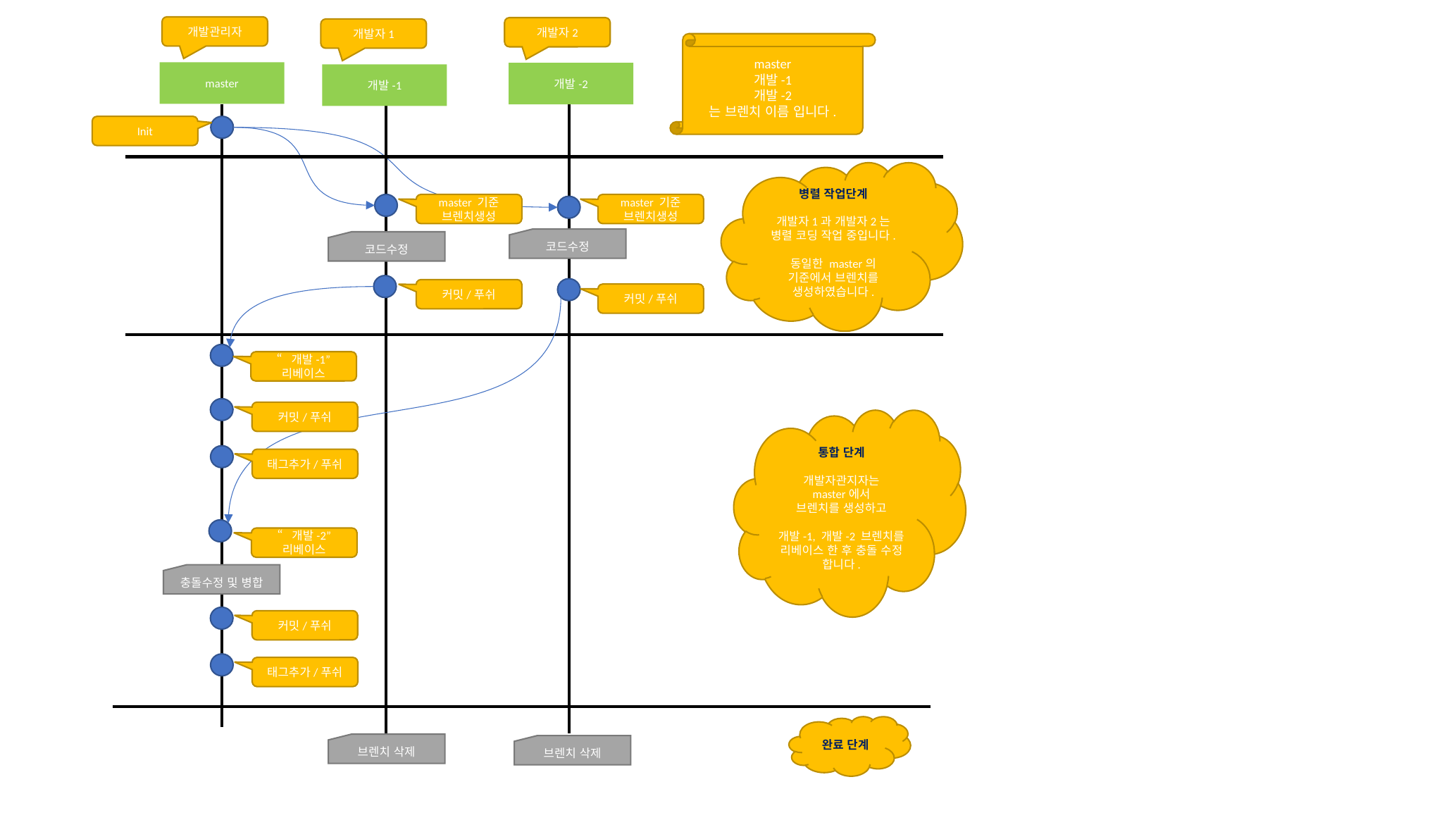

개발관리자
개발자2
개발자1
master
개발-1
개발-2
는 브렌치 이름 입니다.
master
개발-2
개발-1
Init

병렬 작업단계

개발자1과 개발자2는
병렬 코딩 작업 중입니다.

동일한 master의
기준에서 브렌치를 생성하였습니다.

master 기준
브렌치생성
master 기준
브렌치생성

코드수정
코드수정

커밋/푸쉬
커밋/푸쉬

“개발-1”
리베이스

커밋/푸쉬
통합 단계

개발자관지자는
master에서
브렌치를 생성하고

개발-1, 개발-2 브렌치를 리베이스 한 후 충돌 수정 합니다.

태그추가/푸쉬

“개발-2”
리베이스
충돌수정 및 병합

커밋/푸쉬

태그추가/푸쉬
완료 단계
브렌치 삭제
브렌치 삭제